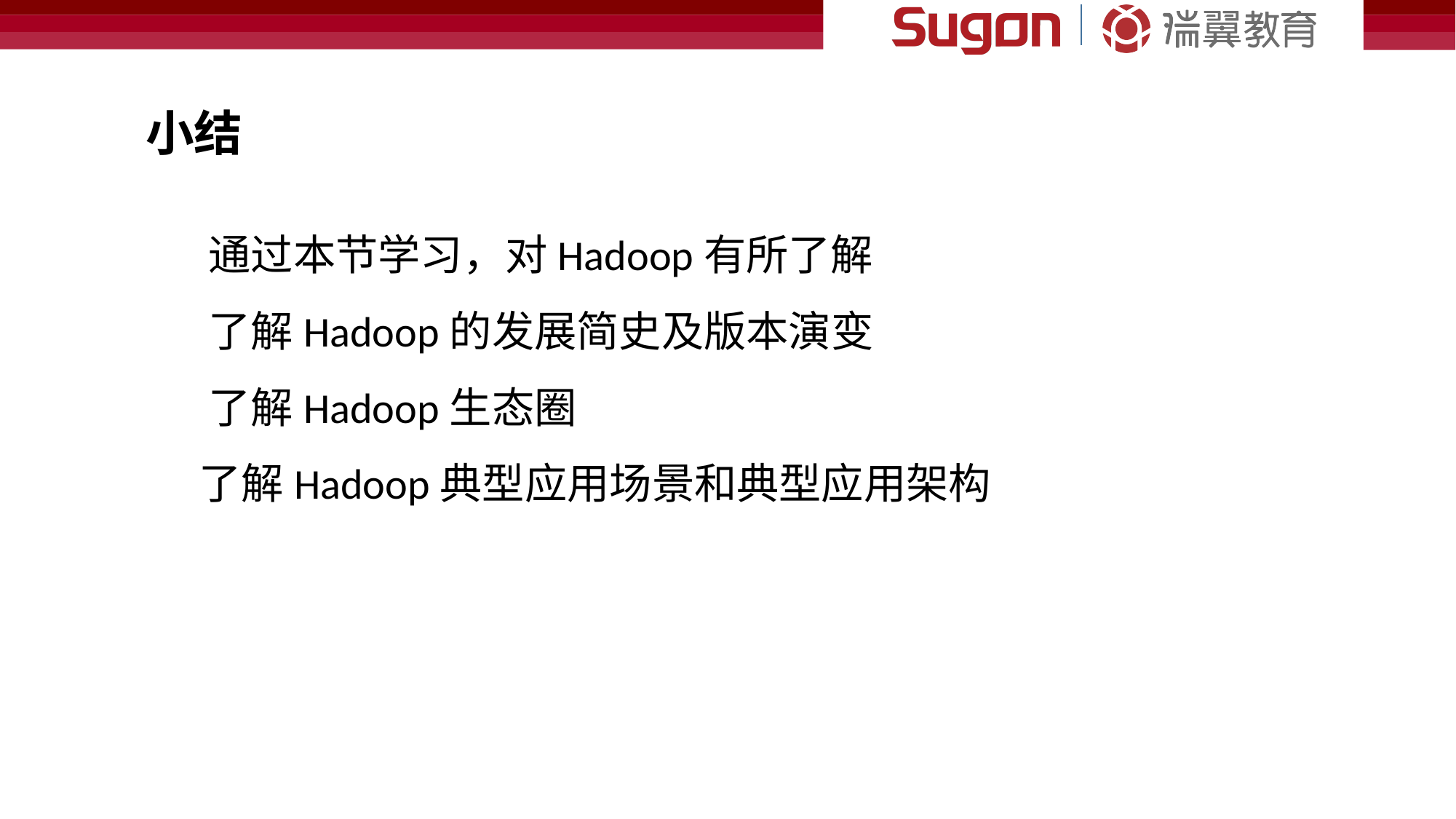

小结
    通过本节学习，对Hadoop有所了解
    了解Hadoop的发展简史及版本演变
    了解Hadoop生态圈
   了解Hadoop典型应用场景和典型应用架构